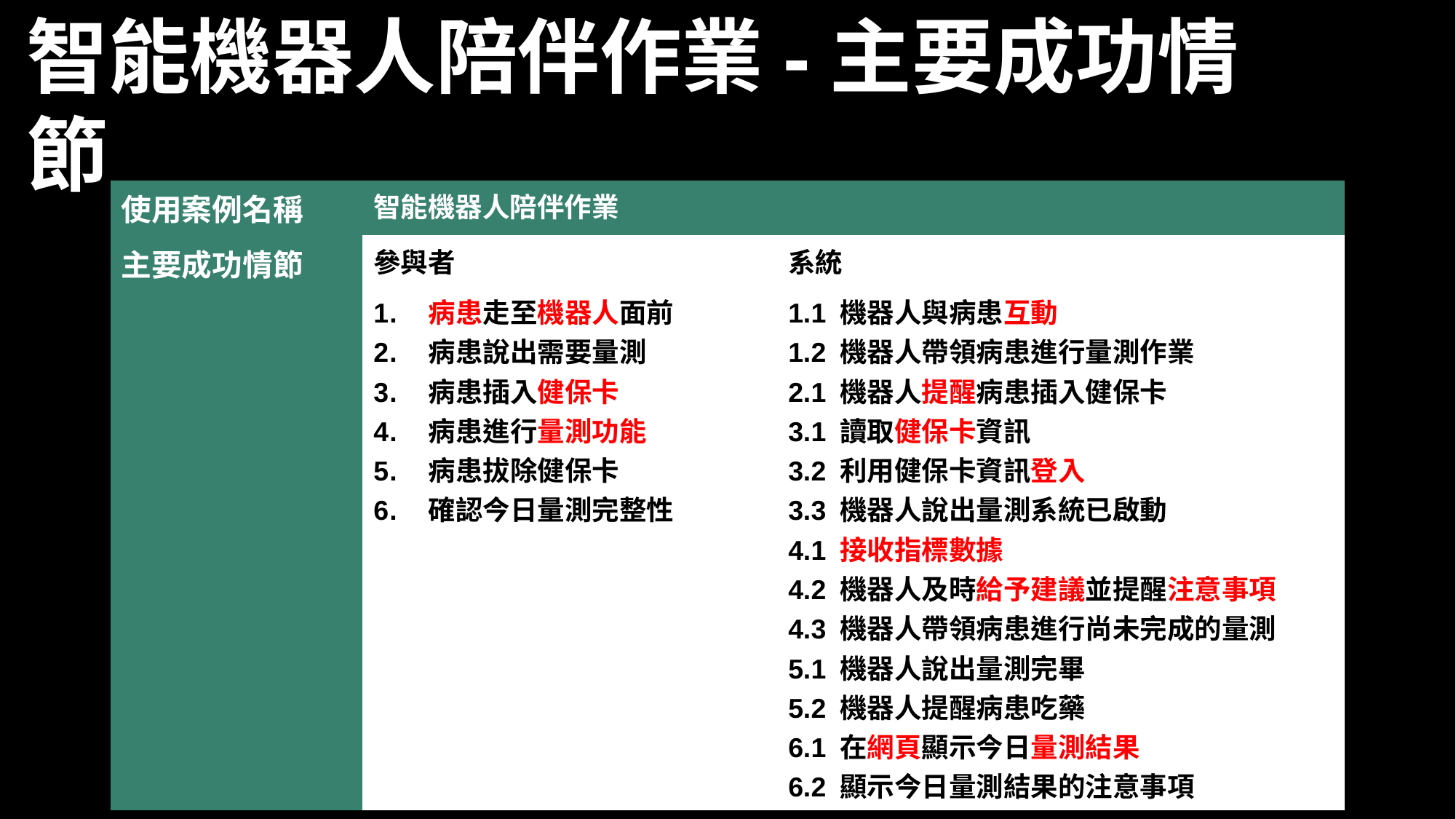

智能機器人陪伴作業-主要成功情節

| 使用案例名稱 | 智能機器人陪伴作業 |  |
| --- | --- | --- |
| 主要成功情節 | 參與者 | 系統 |
|  | 病患走至機器人面前 病患說出需要量測 病患插入健保卡 病患進行量測功能 病患拔除健保卡 確認今日量測完整性 | 1.1 機器人與病患互動 1.2 機器人帶領病患進行量測作業 2.1 機器人提醒病患插入健保卡 3.1 讀取健保卡資訊 3.2 利用健保卡資訊登入 3.3 機器人說出量測系統已啟動 4.1 接收指標數據 4.2 機器人及時給予建議並提醒注意事項 4.3 機器人帶領病患進行尚未完成的量測 5.1 機器人說出量測完畢 5.2 機器人提醒病患吃藥 6.1 在網頁顯示今日量測結果 6.2 顯示今日量測結果的注意事項 |